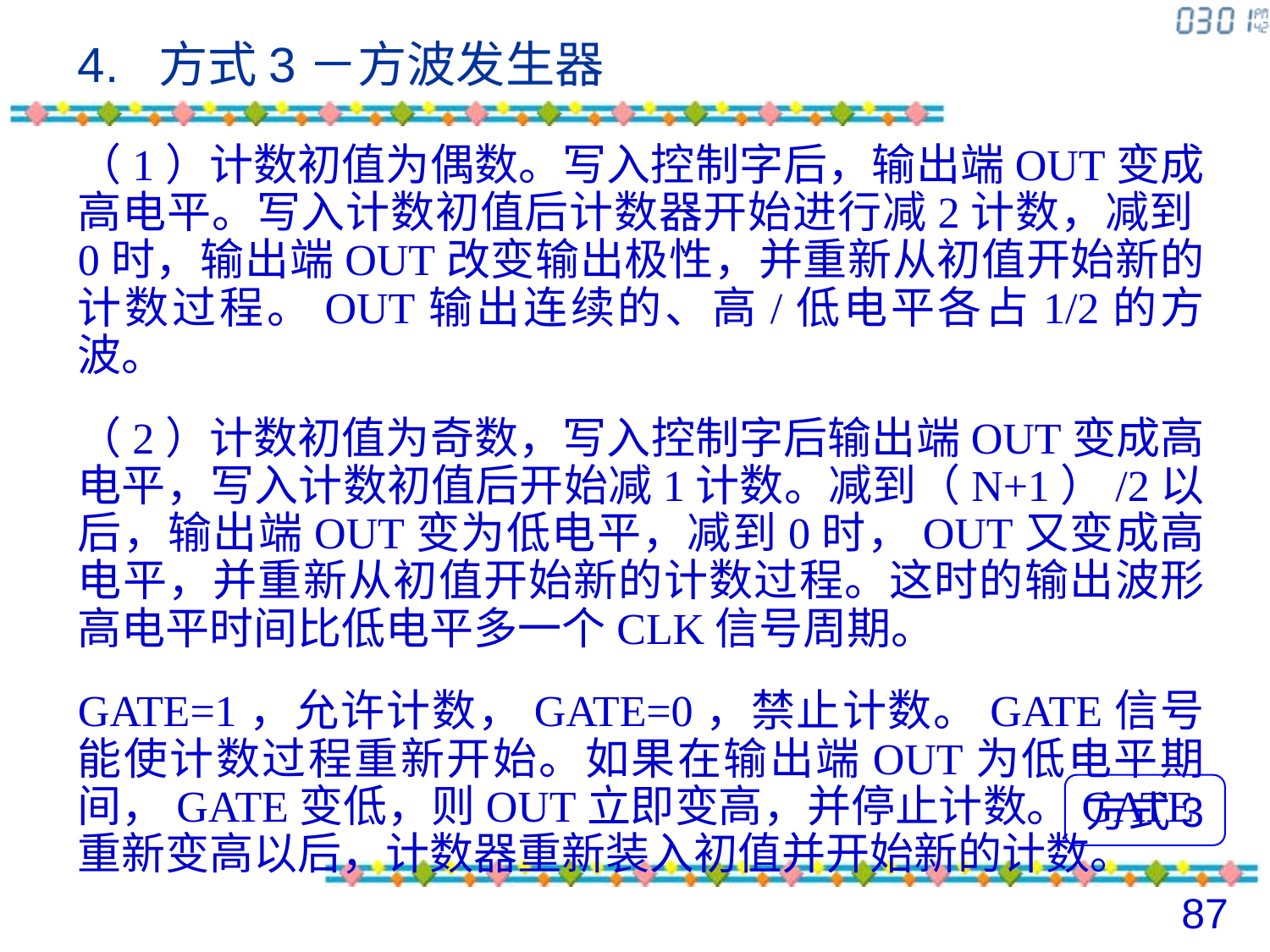

4.  方式3－方波发生器
（1）计数初值为偶数。写入控制字后，输出端OUT变成高电平。写入计数初值后计数器开始进行减2计数，减到0时，输出端OUT改变输出极性，并重新从初值开始新的计数过程。OUT输出连续的、高/低电平各占1/2的方波。
（2）计数初值为奇数，写入控制字后输出端OUT变成高电平，写入计数初值后开始减1计数。减到（N+1）/2以后，输出端OUT变为低电平，减到0时，OUT又变成高电平，并重新从初值开始新的计数过程。这时的输出波形高电平时间比低电平多一个CLK信号周期。
GATE=1，允许计数，GATE=0，禁止计数。GATE信号能使计数过程重新开始。如果在输出端OUT为低电平期间，GATE变低，则OUT立即变高，并停止计数。GATE重新变高以后，计数器重新装入初值并开始新的计数。
方式3